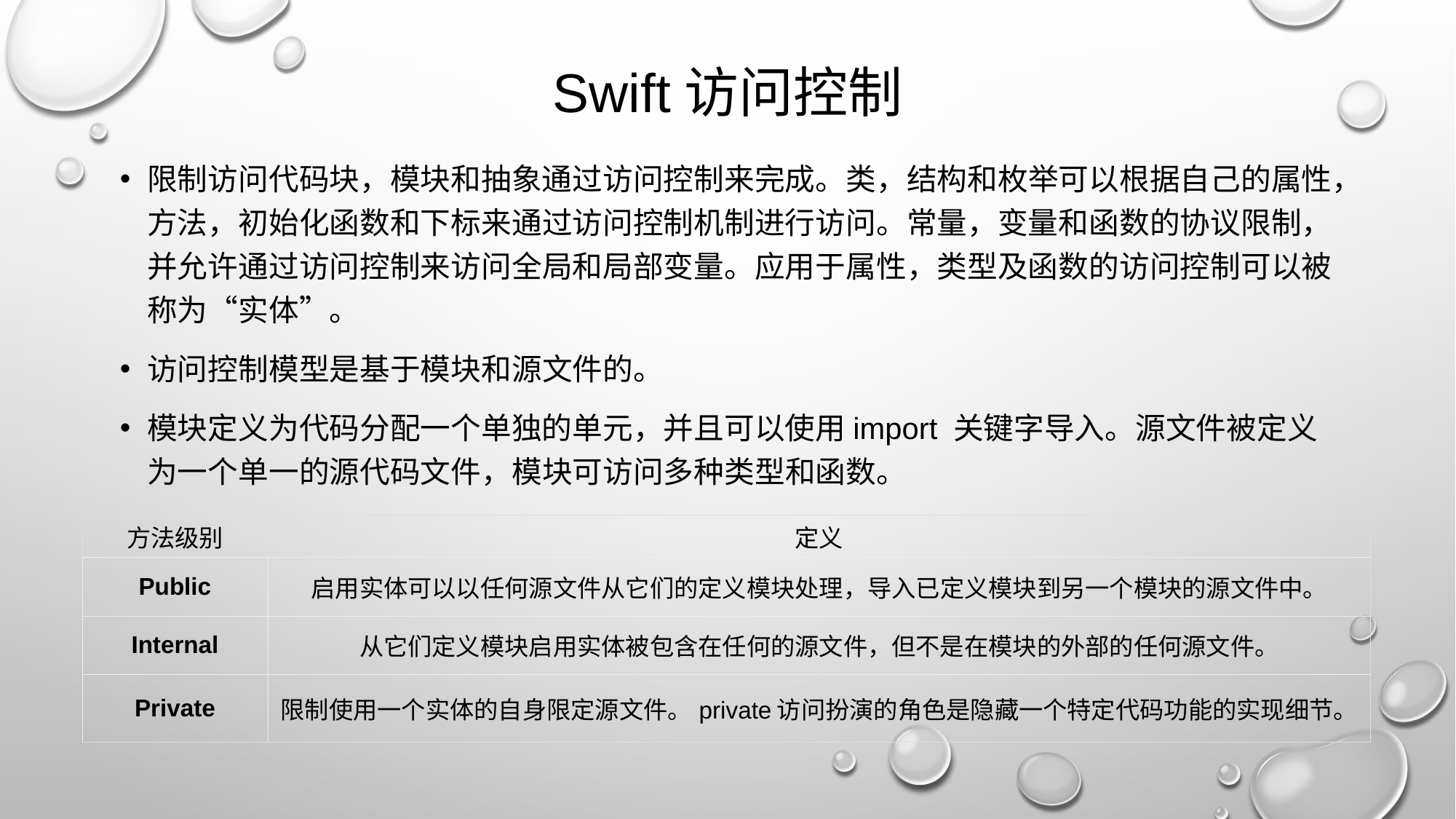

# Swift访问控制
限制访问代码块，模块和抽象通过访问控制来完成。类，结构和枚举可以根据自己的属性，方法，初始化函数和下标来通过访问控制机制进行访问。常量，变量和函数的协议限制，并允许通过访问控制来访问全局和局部变量。应用于属性，类型及函数的访问控制可以被称为“实体”。
访问控制模型是基于模块和源文件的。
模块定义为代码分配一个单独的单元，并且可以使用import 关键字导入。源文件被定义为一个单一的源代码文件，模块可访问多种类型和函数。

| 方法级别 | 定义 |
| --- | --- |
| Public | 启用实体可以以任何源文件从它们的定义模块处理，导入已定义模块到另一个模块的源文件中。 |
| Internal | 从它们定义模块启用实体被包含在任何的源文件，但不是在模块的外部的任何源文件。 |
| Private | 限制使用一个实体的自身限定源文件。private访问扮演的角色是隐藏一个特定代码功能的实现细节。 |